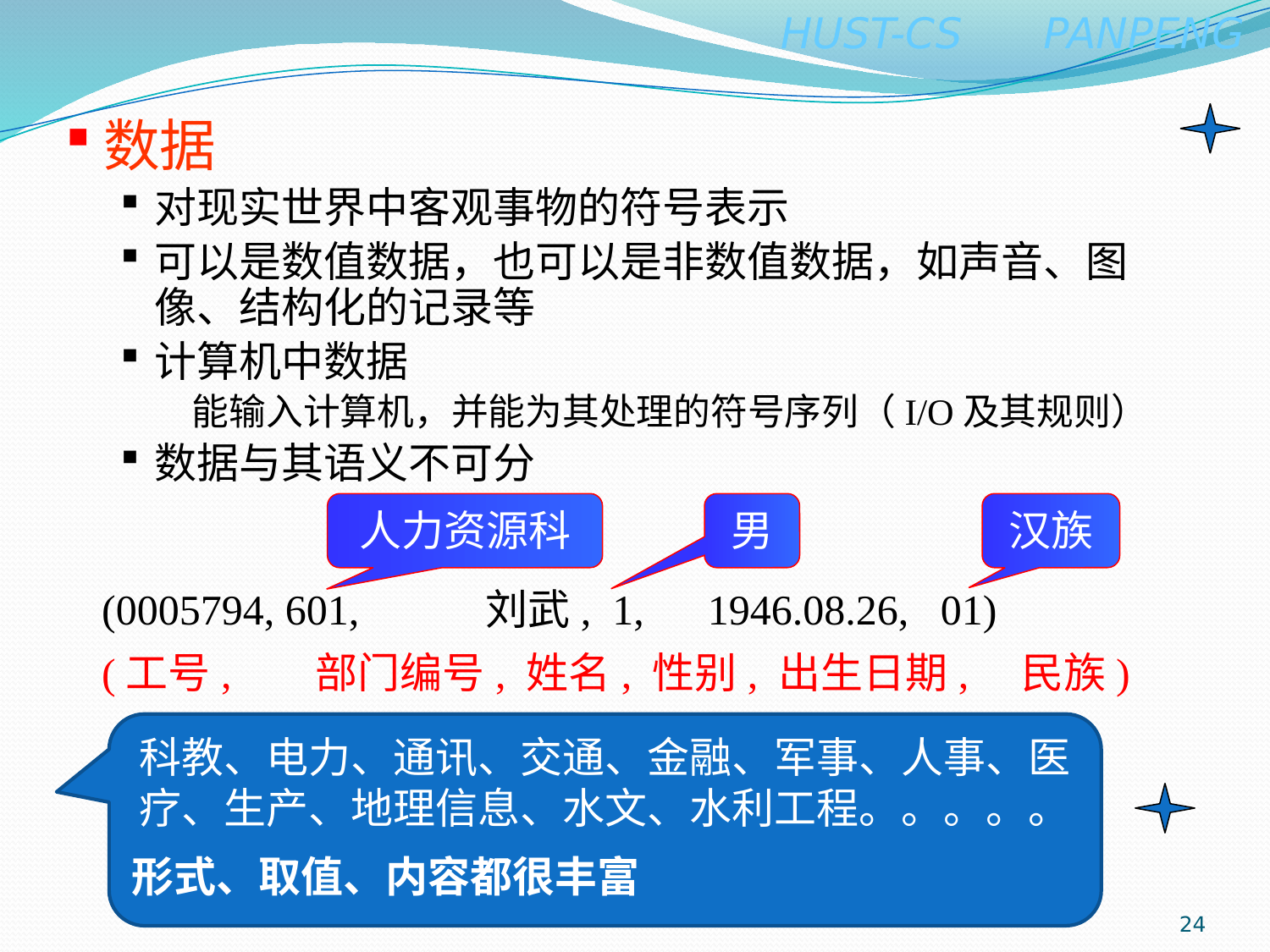

数据
对现实世界中客观事物的符号表示
可以是数值数据，也可以是非数值数据，如声音、图像、结构化的记录等
计算机中数据
   能输入计算机，并能为其处理的符号序列（I/O及其规则）
数据与其语义不可分
人力资源科
男
汉族
(0005794, 601,           刘武,  1,      1946.08.26,   01)
(工号,       部门编号, 姓名, 性别, 出生日期,    民族)
科教、电力、通讯、交通、金融、军事、人事、医疗、生产、地理信息、水文、水利工程。。。。。
形式、取值、内容都很丰富

24